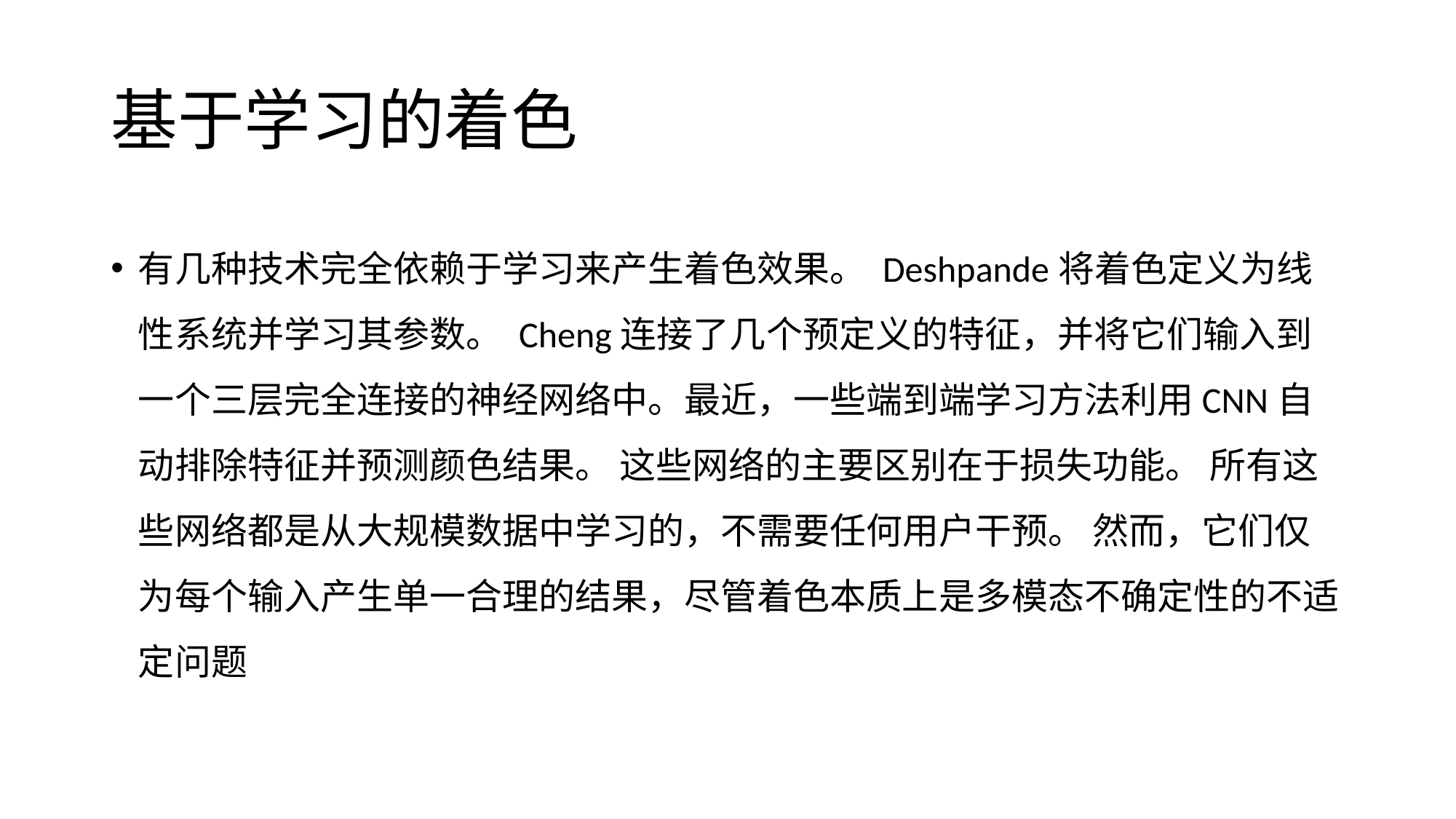

# 基于学习的着色
有几种技术完全依赖于学习来产生着色效果。 Deshpande将着色定义为线性系统并学习其参数。 Cheng连接了几个预定义的特征，并将它们输入到一个三层完全连接的神经网络中。最近，一些端到端学习方法利用CNN自动排除特征并预测颜色结果。 这些网络的主要区别在于损失功能。 所有这些网络都是从大规模数据中学习的，不需要任何用户干预。 然而，它们仅为每个输入产生单一合理的结果，尽管着色本质上是多模态不确定性的不适定问题